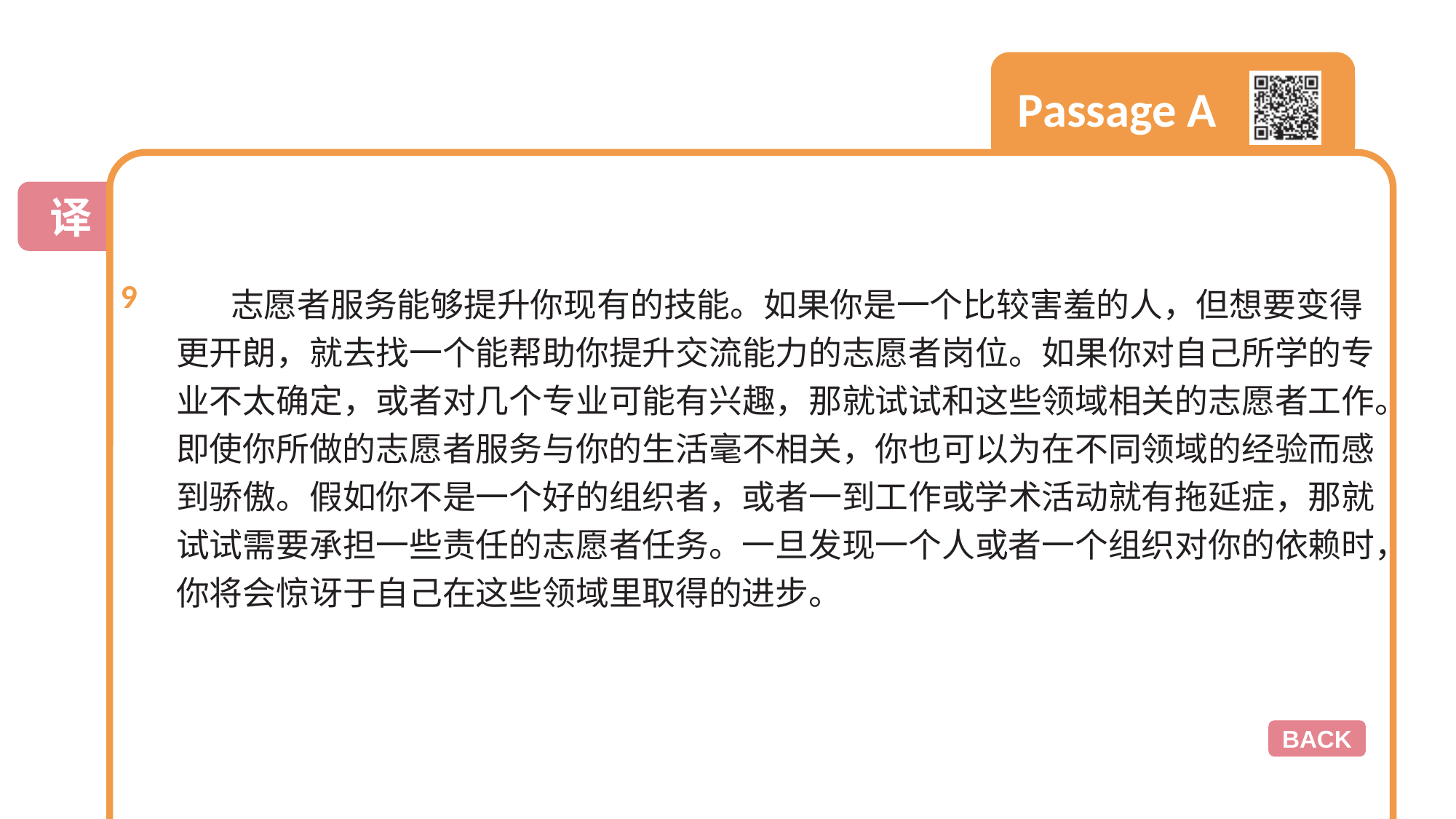

志愿者服务能够提升你现有的技能。如果你是一个比较害羞的人，但想要变得更开朗，就去找一个能帮助你提升交流能力的志愿者岗位。如果你对自己所学的专业不太确定，或者对几个专业可能有兴趣，那就试试和这些领域相关的志愿者工作。即使你所做的志愿者服务与你的生活毫不相关，你也可以为在不同领域的经验而感到骄傲。假如你不是一个好的组织者，或者一到工作或学术活动就有拖延症，那就试试需要承担一些责任的志愿者任务。一旦发现一个人或者一个组织对你的依赖时，你将会惊讶于自己在这些领域里取得的进步。

9

BACK